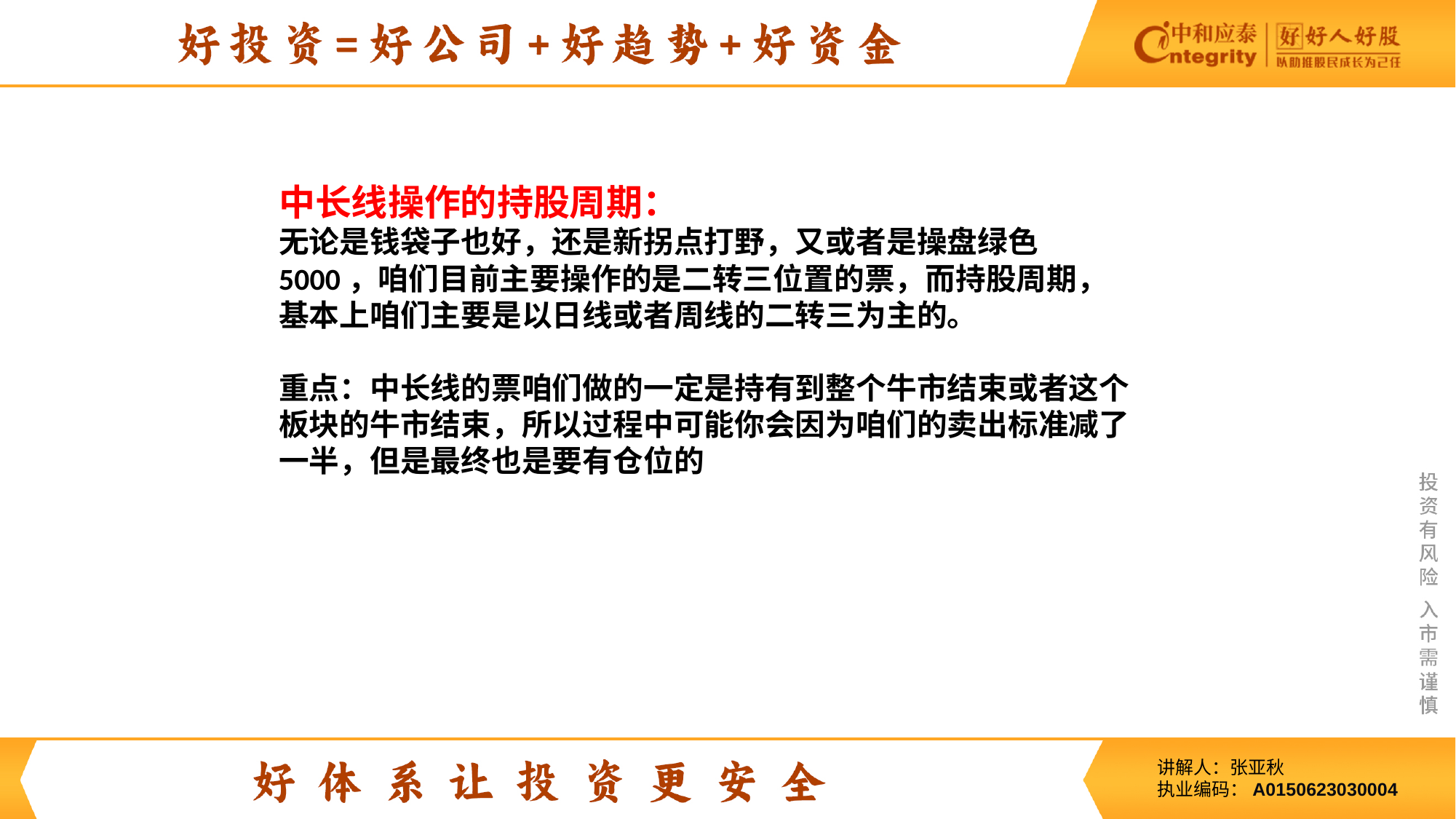

中长线操作的持股周期：
无论是钱袋子也好，还是新拐点打野，又或者是操盘绿色5000，咱们目前主要操作的是二转三位置的票，而持股周期，基本上咱们主要是以日线或者周线的二转三为主的。

重点：中长线的票咱们做的一定是持有到整个牛市结束或者这个板块的牛市结束，所以过程中可能你会因为咱们的卖出标准减了一半，但是最终也是要有仓位的

讲解人：张亚秋
执业编码：A0150623030004